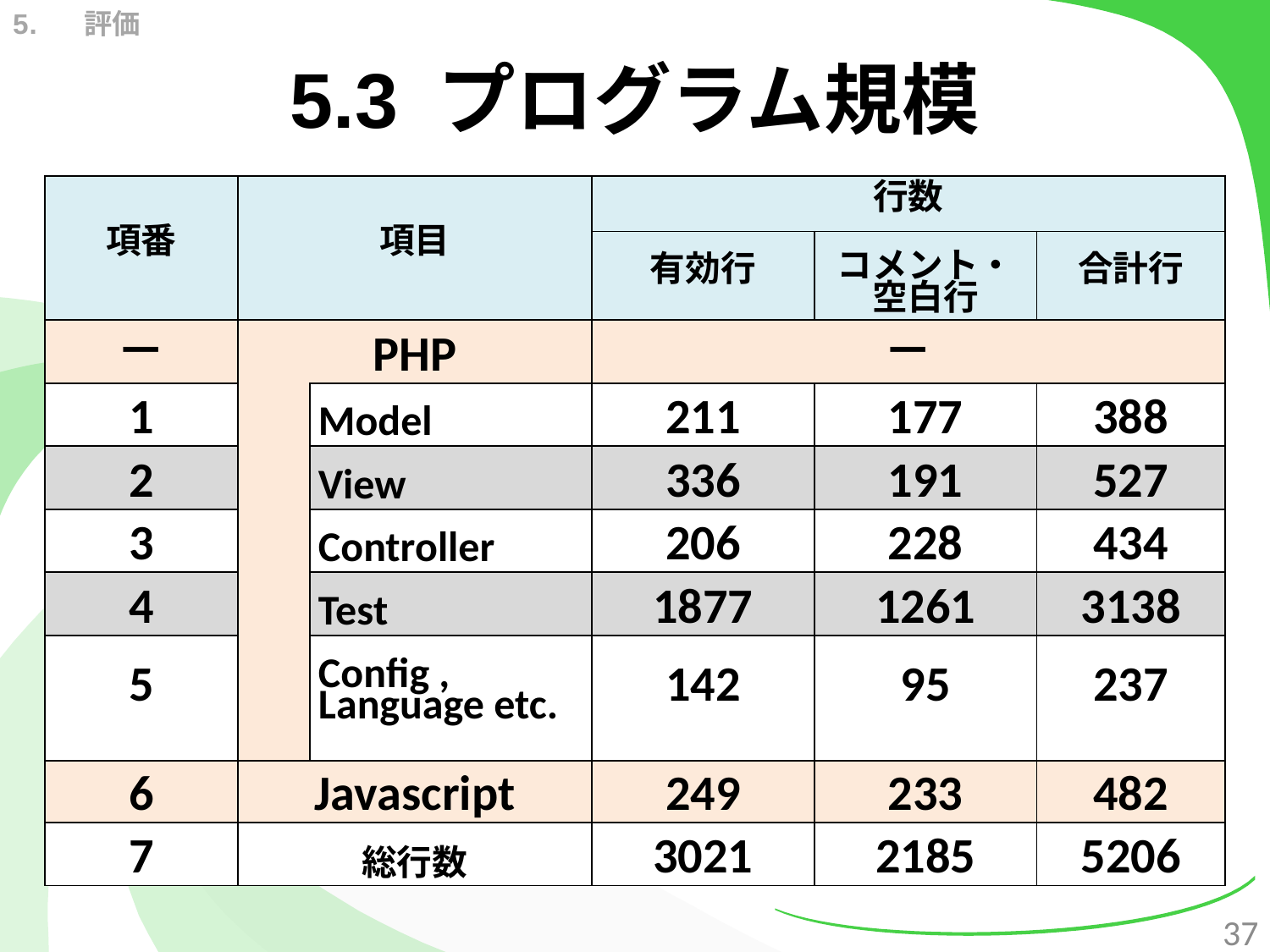

評価
# 5.3 プログラム規模
| 項番 | 項目 |  | 行数 |  |  |
| --- | --- | --- | --- | --- | --- |
|  |  |  | 有効行 | コメント・ 空白行 | 合計行 |
| － | PHP |  | － |  |  |
| 1 |  | Model | 211 | 177 | 388 |
| 2 |  | View | 336 | 191 | 527 |
| 3 |  | Controller | 206 | 228 | 434 |
| 4 |  | Test | 1877 | 1261 | 3138 |
| 5 |  | Config , Language etc. | 142 | 95 | 237 |
| 6 | Javascript |  | 249 | 233 | 482 |
| 7 | 総行数 |  | 3021 | 2185 | 5206 |
37